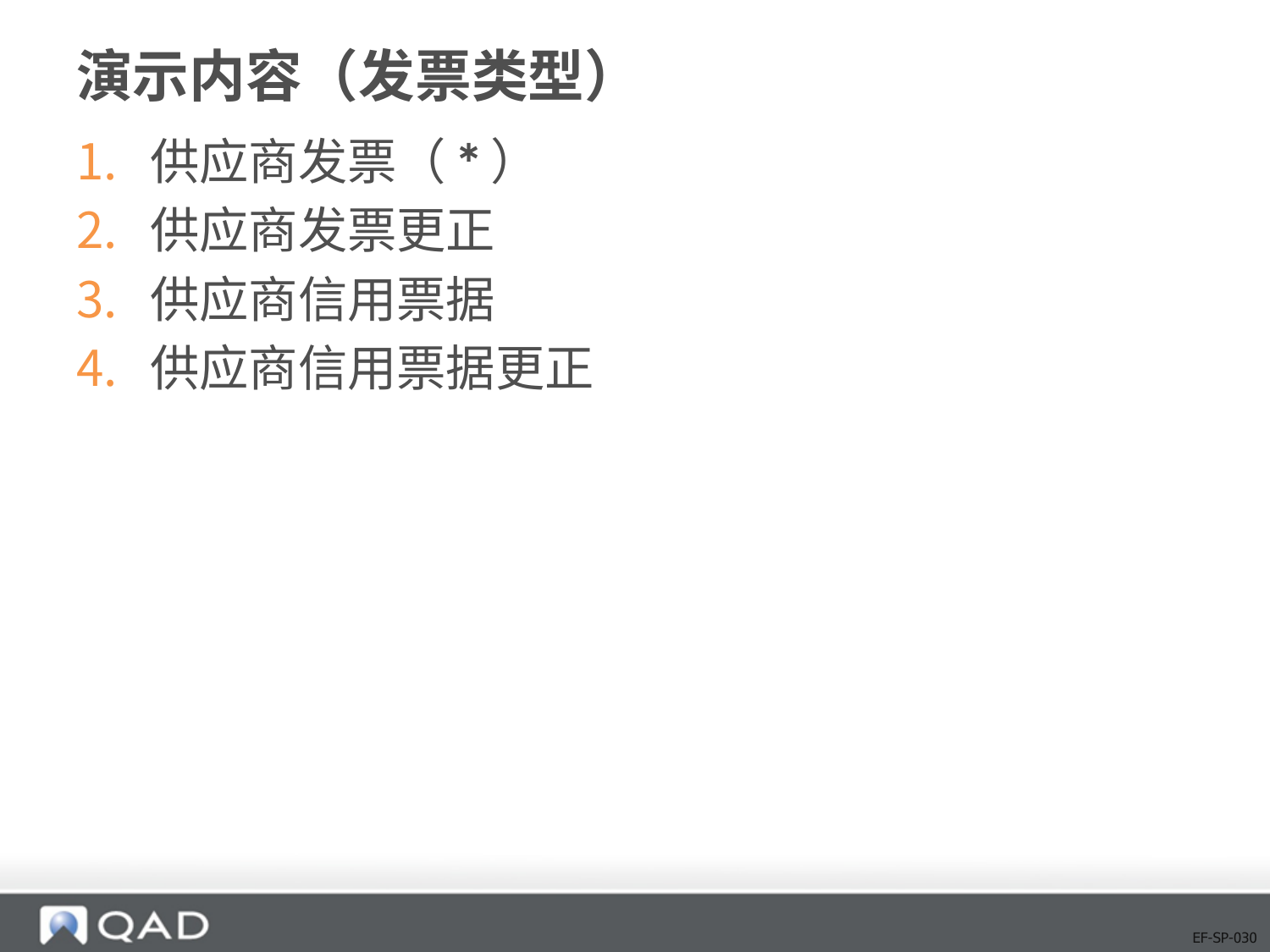

# 演示内容（发票类型）
供应商发票（*）
供应商发票更正
供应商信用票据
供应商信用票据更正

EF-SP-030